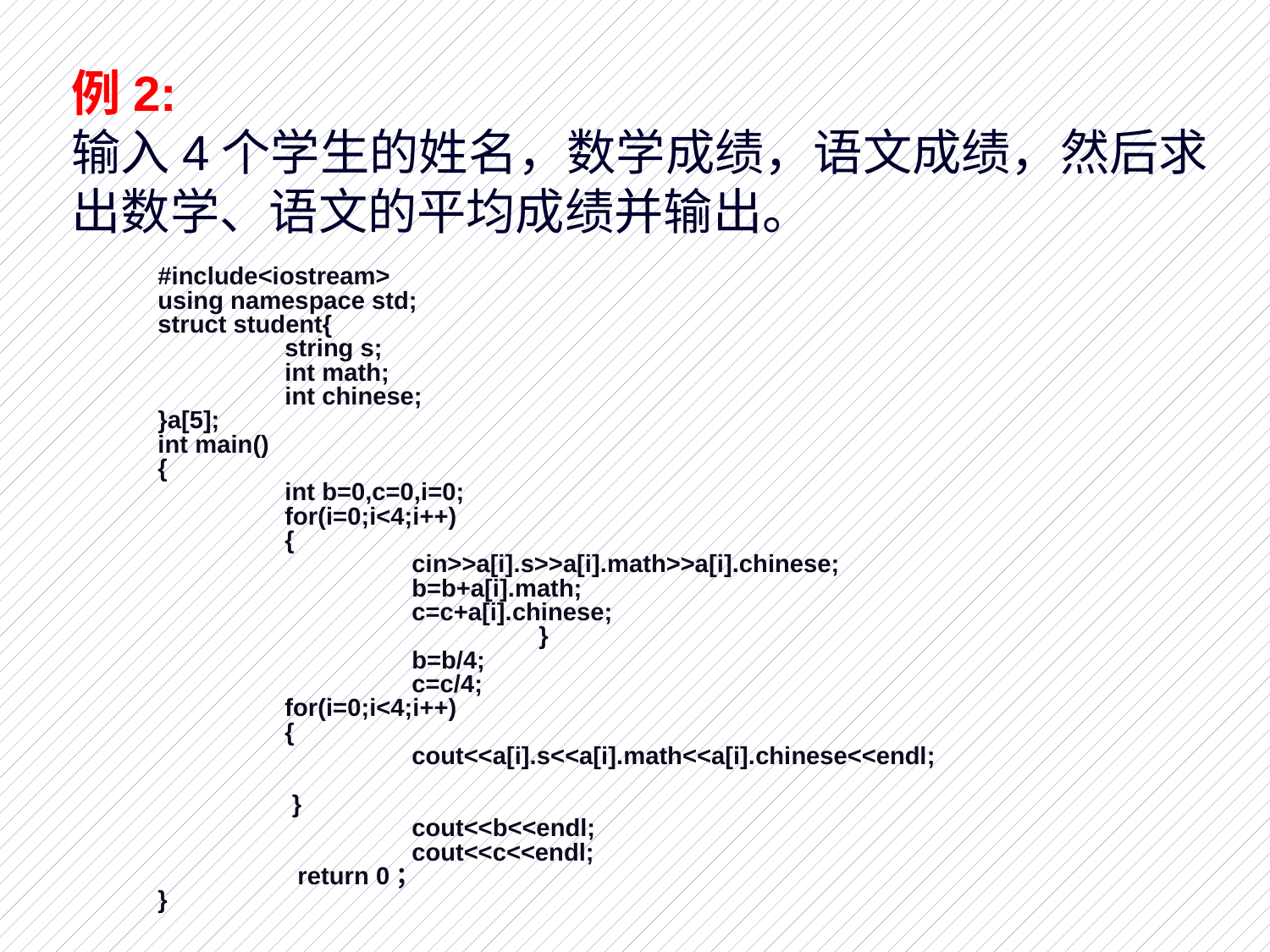

# 例2: 输入4个学生的姓名，数学成绩，语文成绩，然后求出数学、语文的平均成绩并输出。
#include<iostream>
using namespace std;
struct student{
	string s;
	int math;
	int chinese;
}a[5];
int main()
{
	int b=0,c=0,i=0;
	for(i=0;i<4;i++)
	{
		cin>>a[i].s>>a[i].math>>a[i].chinese;
		b=b+a[i].math;
		c=c+a[i].chinese;
			}
		b=b/4;
		c=c/4;
	for(i=0;i<4;i++)
	{
		cout<<a[i].s<<a[i].math<<a[i].chinese<<endl;

	 }
	 	cout<<b<<endl;
		cout<<c<<endl;
                    return 0；
}